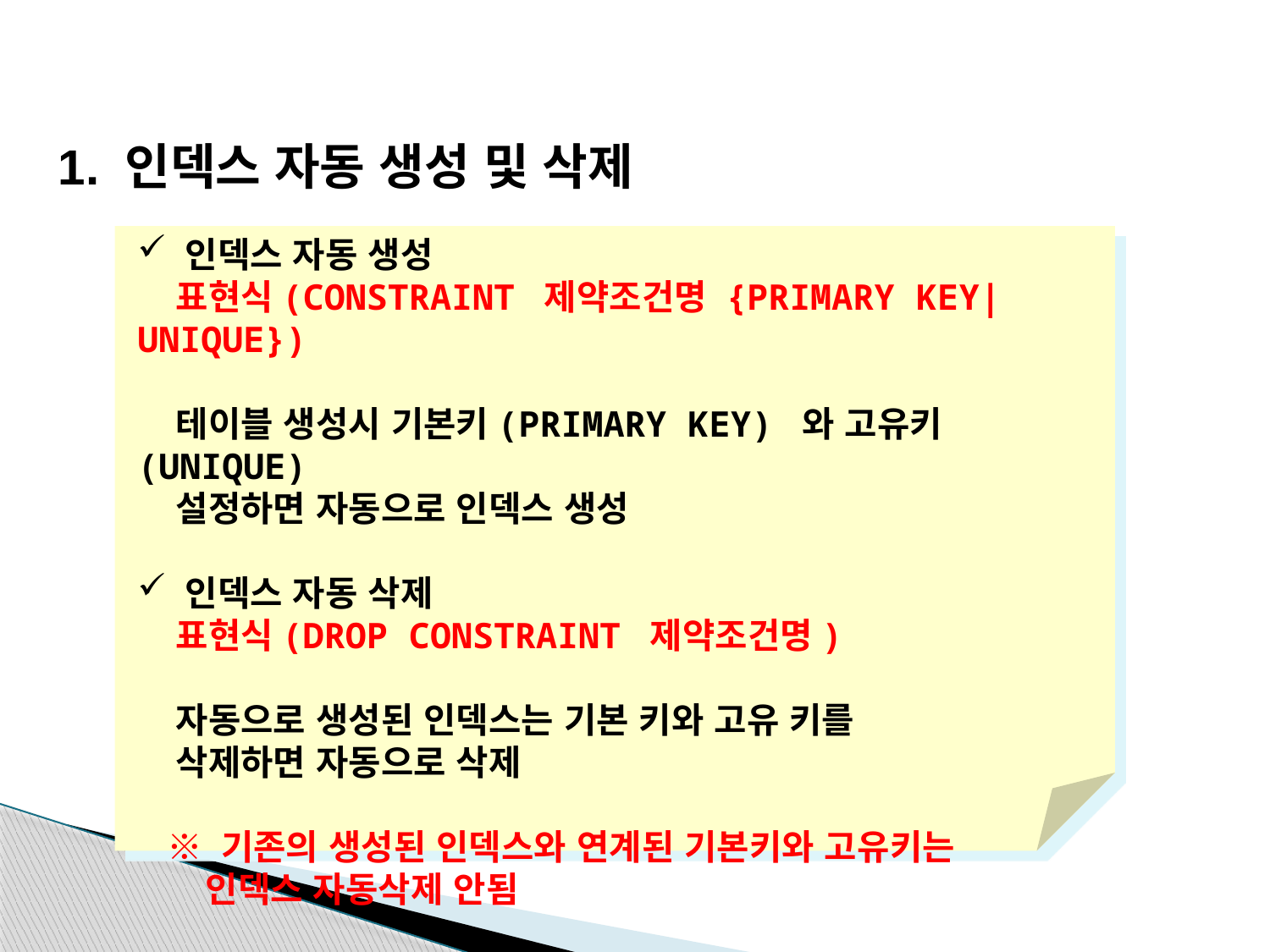

1. 인덱스 자동 생성 및 삭제
인덱스 자동 생성
   표현식(CONSTRAINT 제약조건명 {PRIMARY KEY|UNIQUE})

   테이블 생성시 기본키(PRIMARY KEY) 와 고유키(UNIQUE)
   설정하면 자동으로 인덱스 생성

인덱스 자동 삭제
   표현식(DROP CONSTRAINT 제약조건명)

   자동으로 생성된 인덱스는 기본 키와 고유 키를
   삭제하면 자동으로 삭제

   ※ 기존의 생성된 인덱스와 연계된 기본키와 고유키는
      인덱스 자동삭제 안됨